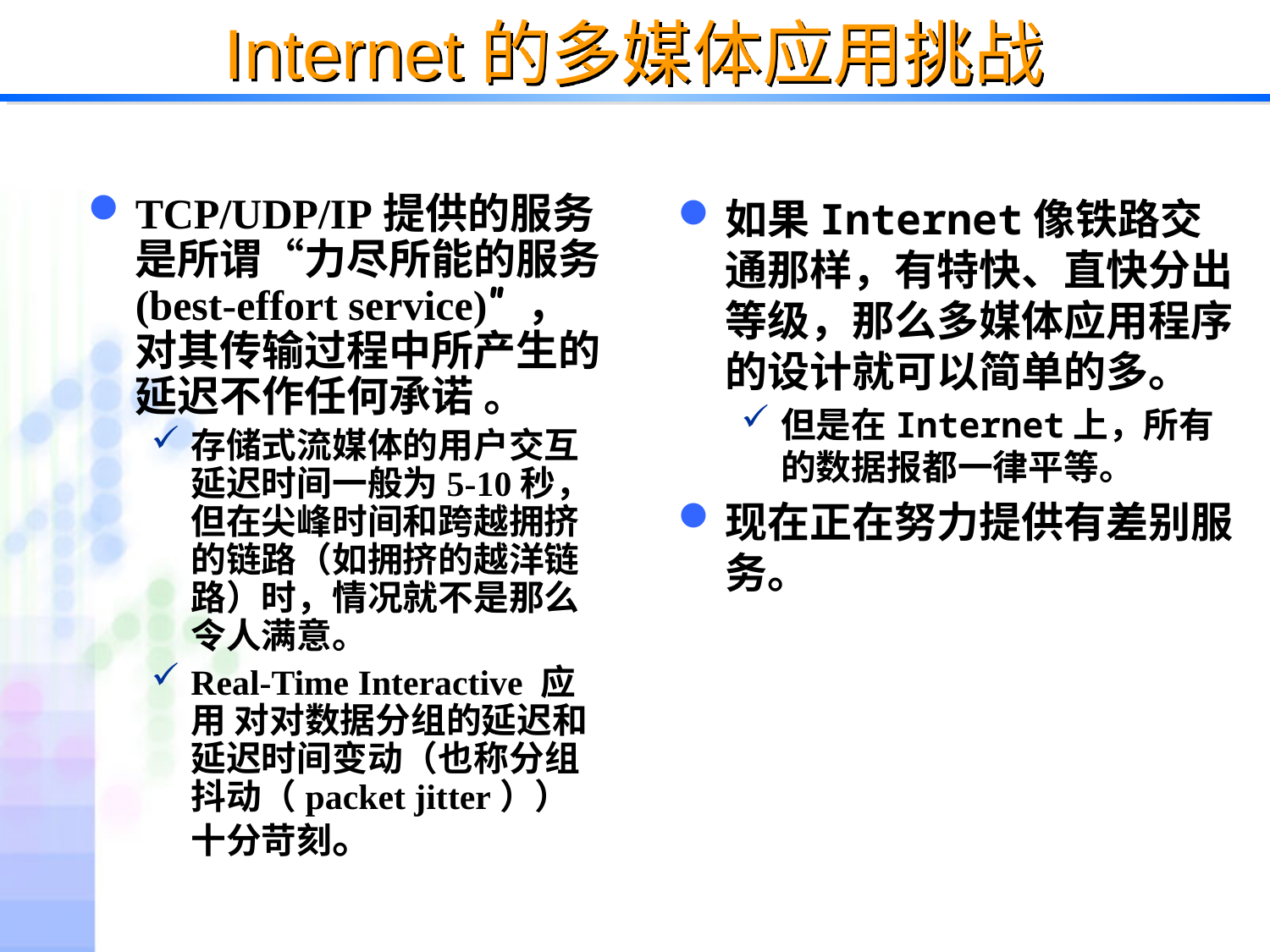

# Internet的多媒体应用挑战
TCP/UDP/IP提供的服务是所谓“力尽所能的服务(best-effort service)” ，对其传输过程中所产生的延迟不作任何承诺 。
存储式流媒体的用户交互延迟时间一般为5-10秒，但在尖峰时间和跨越拥挤的链路（如拥挤的越洋链路）时，情况就不是那么令人满意。
Real-Time Interactive 应用 对对数据分组的延迟和延迟时间变动（也称分组抖动（packet jitter））十分苛刻。
如果Internet像铁路交通那样，有特快、直快分出等级，那么多媒体应用程序的设计就可以简单的多。
但是在Internet上，所有的数据报都一律平等。
现在正在努力提供有差别服务。